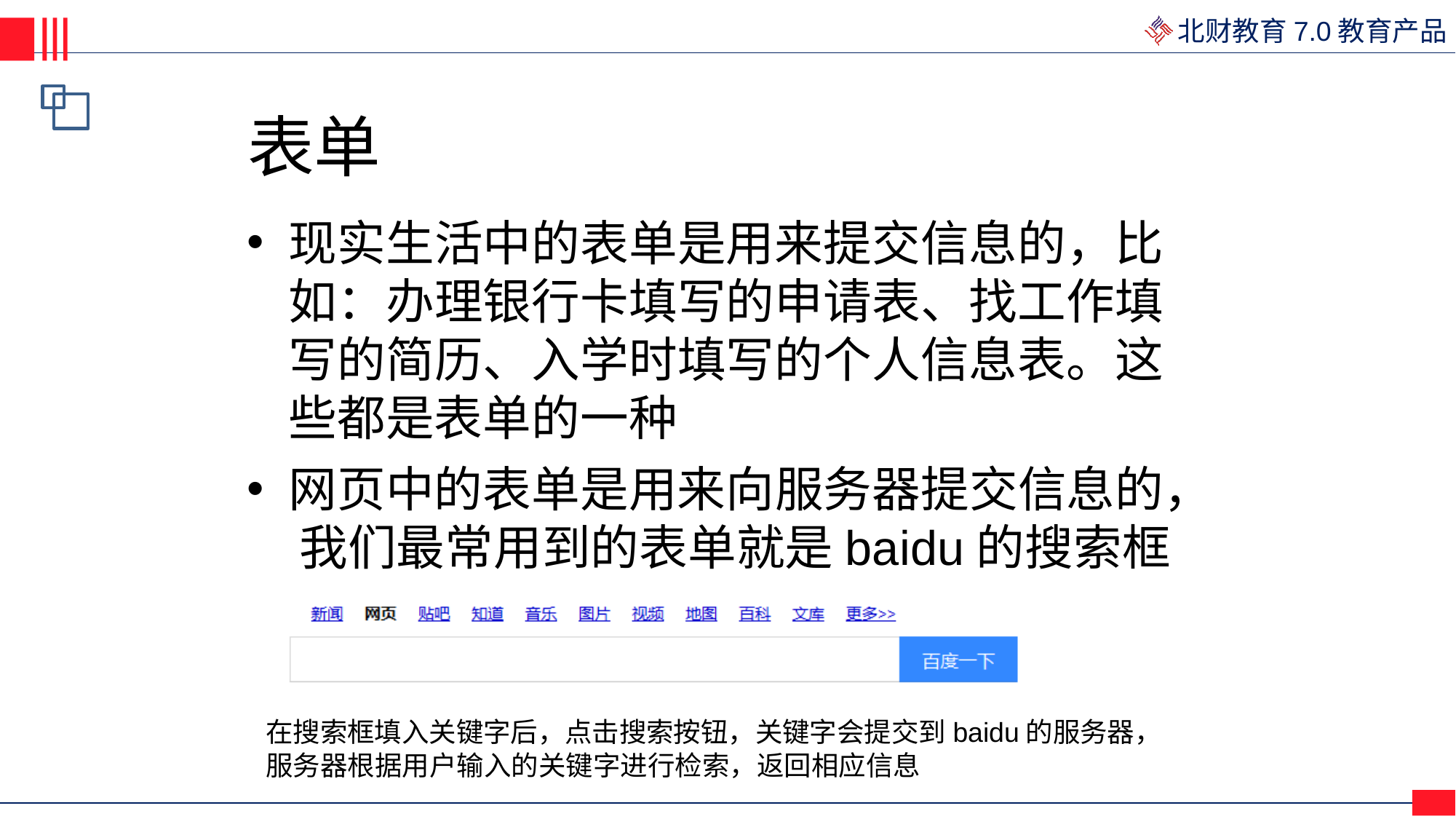

# 表单
现实生活中的表单是用来提交信息的，比 如：办理银行卡填写的申请表、找工作填 写的简历、入学时填写的个人信息表。这 些都是表单的一种
网页中的表单是用来向服务器提交信息的， 我们最常用到的表单就是baidu的搜索框

在搜索框填入关键字后，点击搜索按钮，关键字会提交到baidu的服务器，
服务器根据用户输入的关键字进行检索，返回相应信息